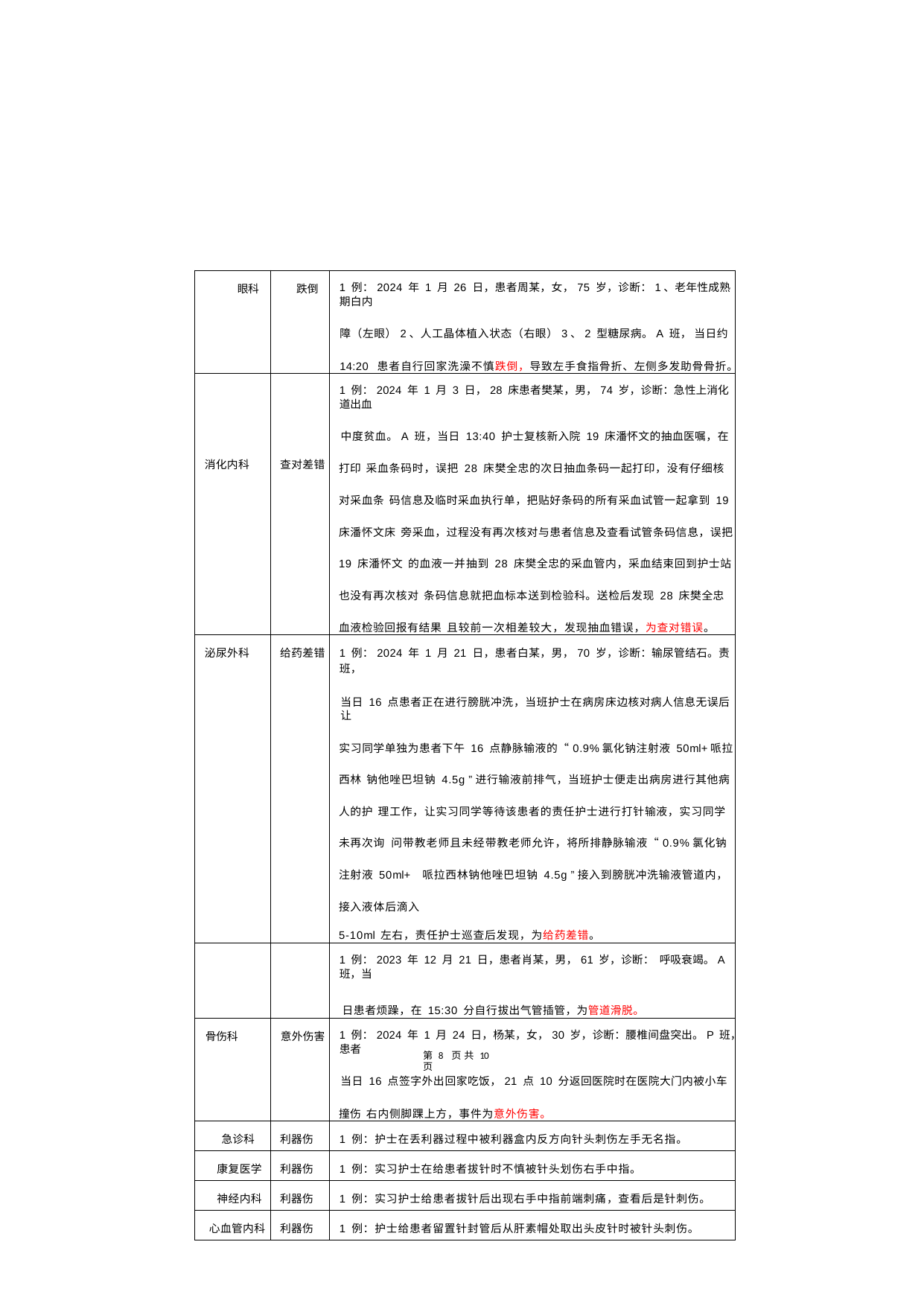

| 眼科 | 跌倒 | 1 例：2024 年 1 月 26 日，患者周某，女，75 岁，诊断：1、老年性成熟期白内 障（左眼）2、人工晶体植入状态（右眼）3、2 型糖尿病。A 班， 当日约 14:20 患者自行回家洗澡不慎跌倒，导致左手食指骨折、左侧多发助骨骨折。 |
| --- | --- | --- |
| 消化内科 | 查对差错 | 1 例：2024 年 1 月 3 日，28 床患者樊某，男，74 岁，诊断：急性上消化道出血 中度贫血。A 班，当日 13:40 护士复核新入院 19 床潘怀文的抽血医嘱，在打印 采血条码时，误把 28 床樊全忠的次日抽血条码一起打印，没有仔细核对采血条 码信息及临时采血执行单，把贴好条码的所有采血试管一起拿到 19 床潘怀文床 旁采血，过程没有再次核对与患者信息及查看试管条码信息，误把 19 床潘怀文 的血液一并抽到 28 床樊全忠的采血管内，采血结束回到护士站也没有再次核对 条码信息就把血标本送到检验科。送检后发现 28 床樊全忠血液检验回报有结果 且较前一次相差较大，发现抽血错误，为查对错误。 |
| 泌尿外科 | 给药差错 | 1 例：2024 年 1 月 21 日，患者白某，男，70 岁，诊断：输尿管结石。责班， 当日 16 点患者正在进行膀胱冲洗，当班护士在病房床边核对病人信息无误后让 实习同学单独为患者下午 16 点静脉输液的“0.9%氯化钠注射液 50ml+哌拉西林 钠他唑巴坦钠 4.5g ”进行输液前排气，当班护士便走出病房进行其他病人的护 理工作，让实习同学等待该患者的责任护士进行打针输液，实习同学未再次询 问带教老师且未经带教老师允许，将所排静脉输液“0.9%氯化钠注射液 50ml+ 哌拉西林钠他唑巴坦钠 4.5g ”接入到膀胱冲洗输液管道内，接入液体后滴入 5-10ml 左右，责任护士巡查后发现，为给药差错。 |
|  |  | 1 例：2023 年 12 月 21 日，患者肖某，男，61 岁，诊断： 呼吸衰竭。A 班，当 日患者烦躁，在 15:30 分自行拔出气管插管，为管道滑脱。 |
| 骨伤科 | 意外伤害 | 1 例：2024 年 1 月 24 日，杨某，女，30 岁，诊断：腰椎间盘突出。P 班，患者 当日 16 点签字外出回家吃饭，21 点 10 分返回医院时在医院大门内被小车撞伤 右内侧脚踝上方，事件为意外伤害。 |
| 急诊科 | 利器伤 | 1 例：护士在丢利器过程中被利器盒内反方向针头刺伤左手无名指。 |
| 康复医学 | 利器伤 | 1 例：实习护士在给患者拔针时不慎被针头划伤右手中指。 |
| 神经内科 | 利器伤 | 1 例：实习护士给患者拔针后出现右手中指前端刺痛，查看后是针刺伤。 |
| 心血管内科 | 利器伤 | 1 例：护士给患者留置针封管后从肝素帽处取出头皮针时被针头刺伤。 |

第 8  页 共 10  页